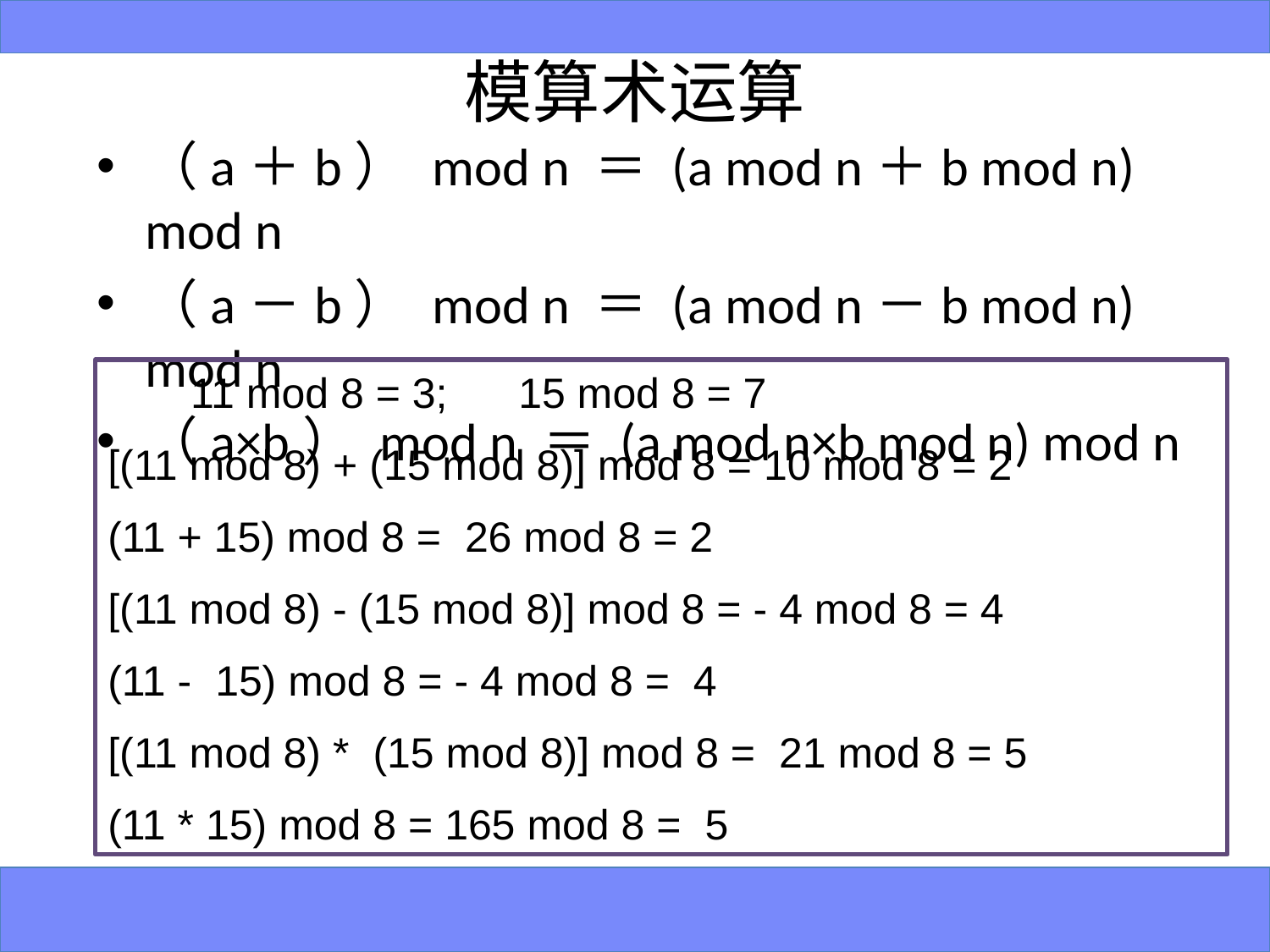

# 模算术运算
（a＋b） mod n ＝ (a mod n＋b mod n) mod n
（a－b） mod n ＝ (a mod n－b mod n) mod n
（a×b） mod n ＝ (a mod n×b mod n) mod n

       11 mod 8 = 3;      15 mod 8 = 7
[(11 mod 8) + (15 mod 8)] mod 8 = 10 mod 8 = 2
(11 + 15) mod 8 =  26 mod 8 = 2
[(11 mod 8) - (15 mod 8)] mod 8 = - 4 mod 8 = 4
(11 -  15) mod 8 = - 4 mod 8 =  4
[(11 mod 8) *  (15 mod 8)] mod 8 =  21 mod 8 = 5
(11 * 15) mod 8 = 165 mod 8 =  5